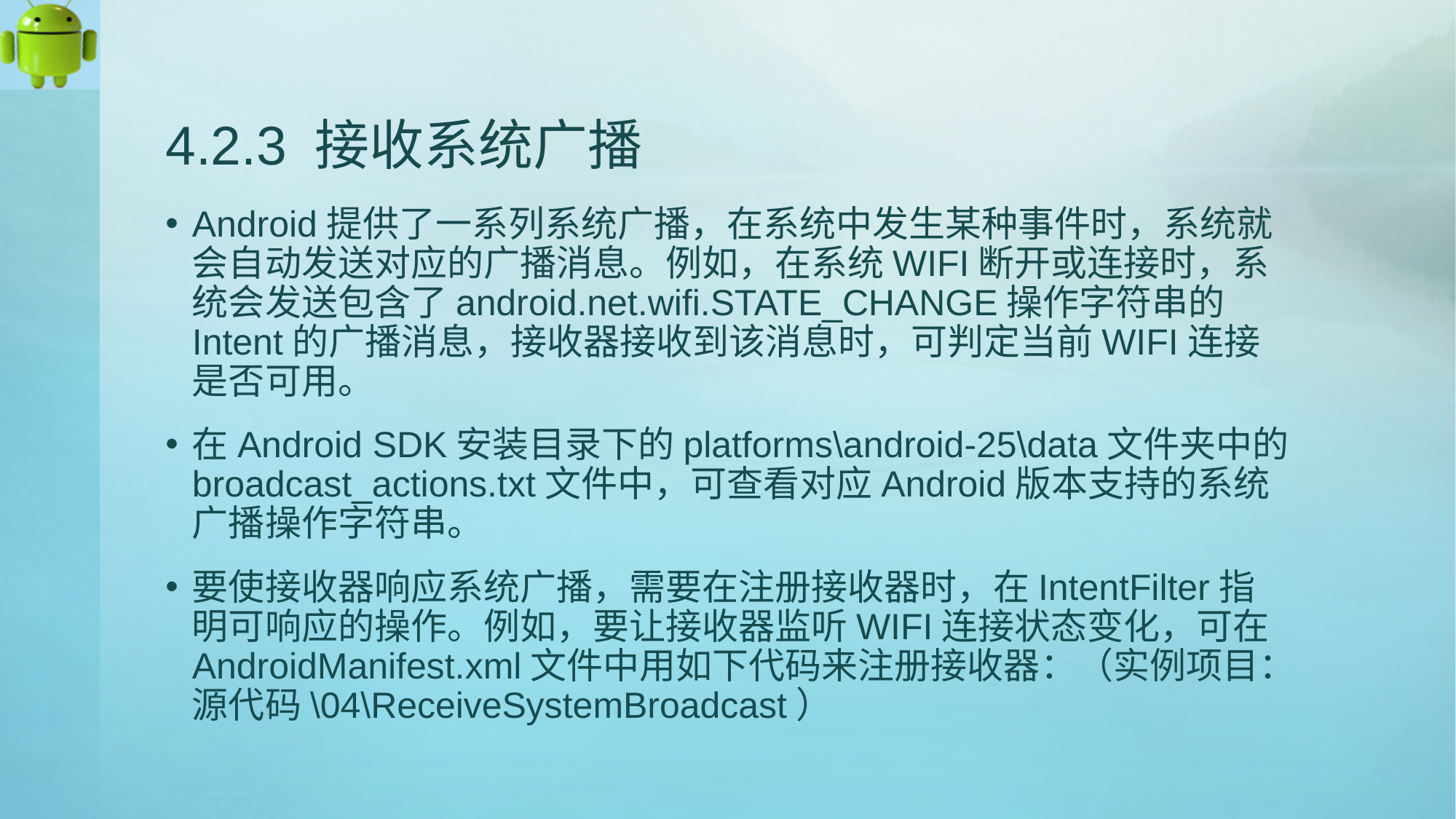

# 4.2.3 接收系统广播
Android提供了一系列系统广播，在系统中发生某种事件时，系统就会自动发送对应的广播消息。例如，在系统WIFI断开或连接时，系统会发送包含了android.net.wifi.STATE_CHANGE操作字符串的Intent的广播消息，接收器接收到该消息时，可判定当前WIFI连接是否可用。
在Android SDK安装目录下的platforms\android-25\data文件夹中的broadcast_actions.txt文件中，可查看对应Android版本支持的系统广播操作字符串。
要使接收器响应系统广播，需要在注册接收器时，在IntentFilter指明可响应的操作。例如，要让接收器监听WIFI连接状态变化，可在AndroidManifest.xml文件中用如下代码来注册接收器：（实例项目：源代码\04\ReceiveSystemBroadcast）